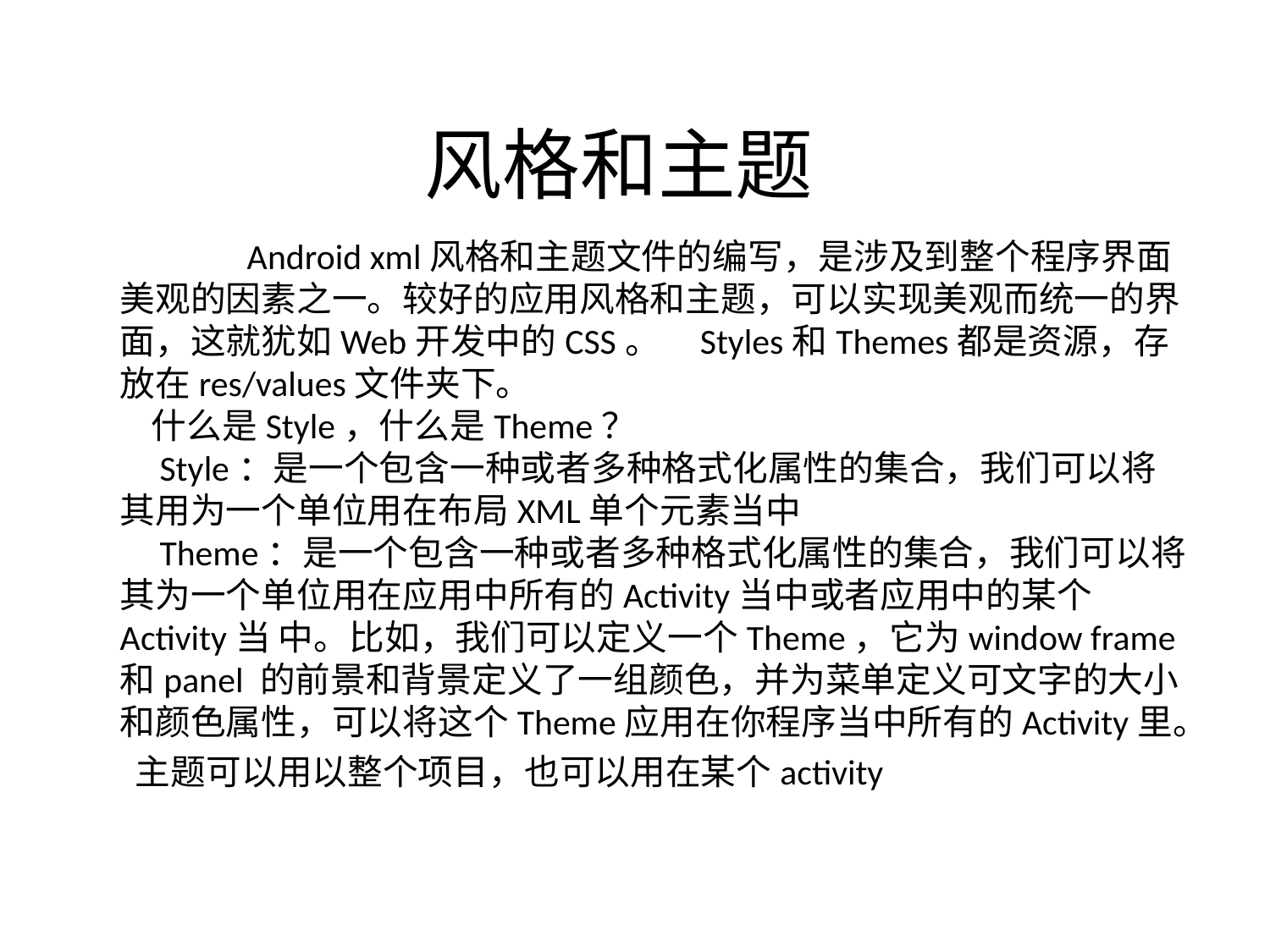

# 风格和主题
		Android xml风格和主题文件的编写，是涉及到整个程序界面美观的因素之一。较好的应用风格和主题，可以实现美观而统一的界面，这就犹如Web开发中的CSS。    Styles和Themes都是资源，存放在res/values文件夹下。
    什么是Style，什么是Theme？
    Style：是一个包含一种或者多种格式化属性的集合，我们可以将其用为一个单位用在布局XML单个元素当中
    Theme：是一个包含一种或者多种格式化属性的集合，我们可以将其为一个单位用在应用中所有的Activity当中或者应用中的某个Activity当 中。比如，我们可以定义一个Theme，它为window frame和panel 的前景和背景定义了一组颜色，并为菜单定义可文字的大小和颜色属性，可以将这个Theme应用在你程序当中所有的Activity里。
       主题可以用以整个项目，也可以用在某个activity